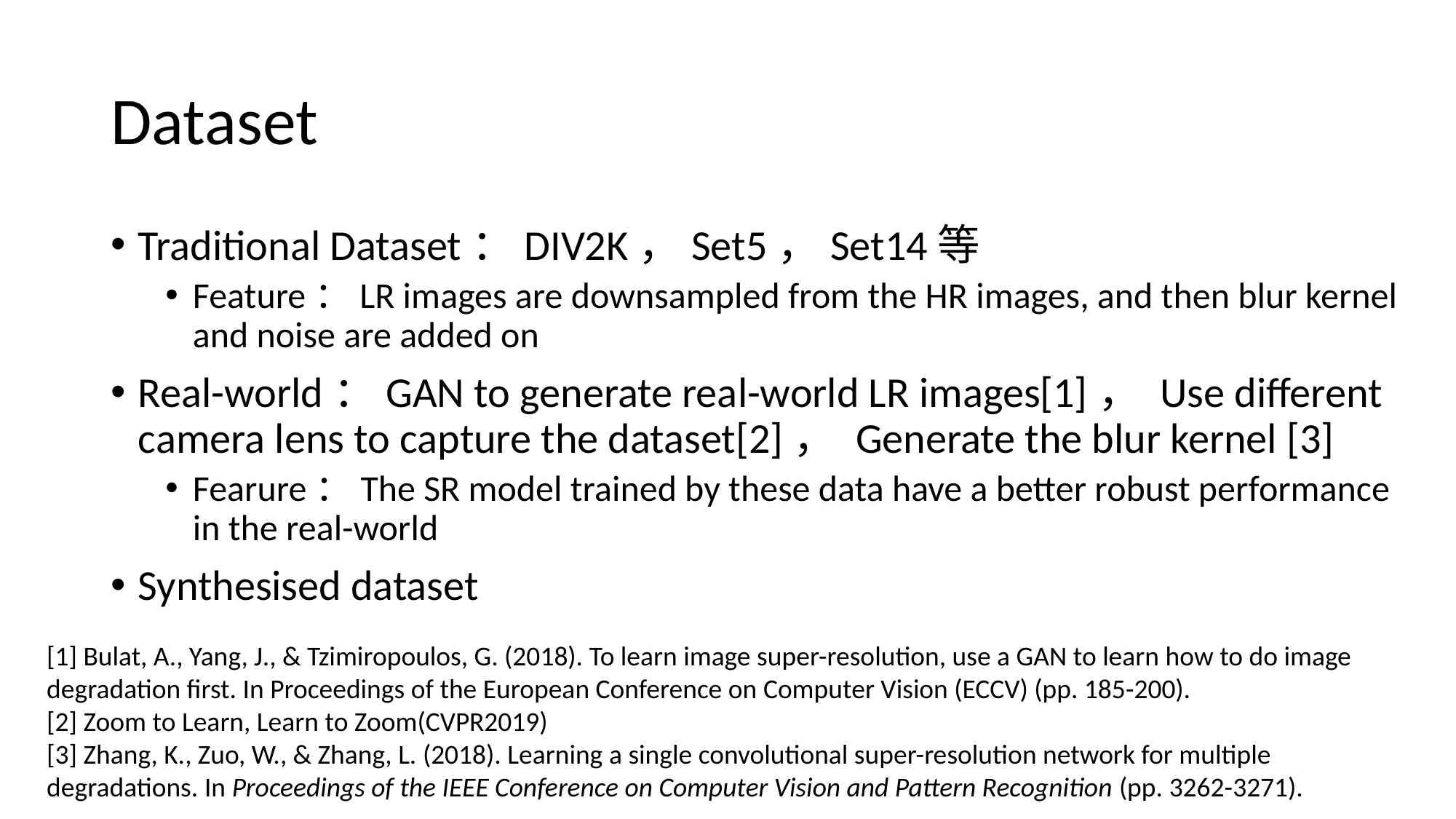

# Dataset
Traditional Dataset：DIV2K，Set5，Set14等
Feature：LR images are downsampled from the HR images, and then blur kernel and noise are added on
Real-world：GAN to generate real-world LR images[1]， Use different camera lens to capture the dataset[2]， Generate the blur kernel [3]
Fearure：The SR model trained by these data have a better robust performance in the real-world
Synthesised dataset
[1] Bulat, A., Yang, J., & Tzimiropoulos, G. (2018). To learn image super-resolution, use a GAN to learn how to do image degradation first. In Proceedings of the European Conference on Computer Vision (ECCV) (pp. 185-200).
[2] Zoom to Learn, Learn to Zoom(CVPR2019)
[3] Zhang, K., Zuo, W., & Zhang, L. (2018). Learning a single convolutional super-resolution network for multiple degradations. In Proceedings of the IEEE Conference on Computer Vision and Pattern Recognition (pp. 3262-3271).